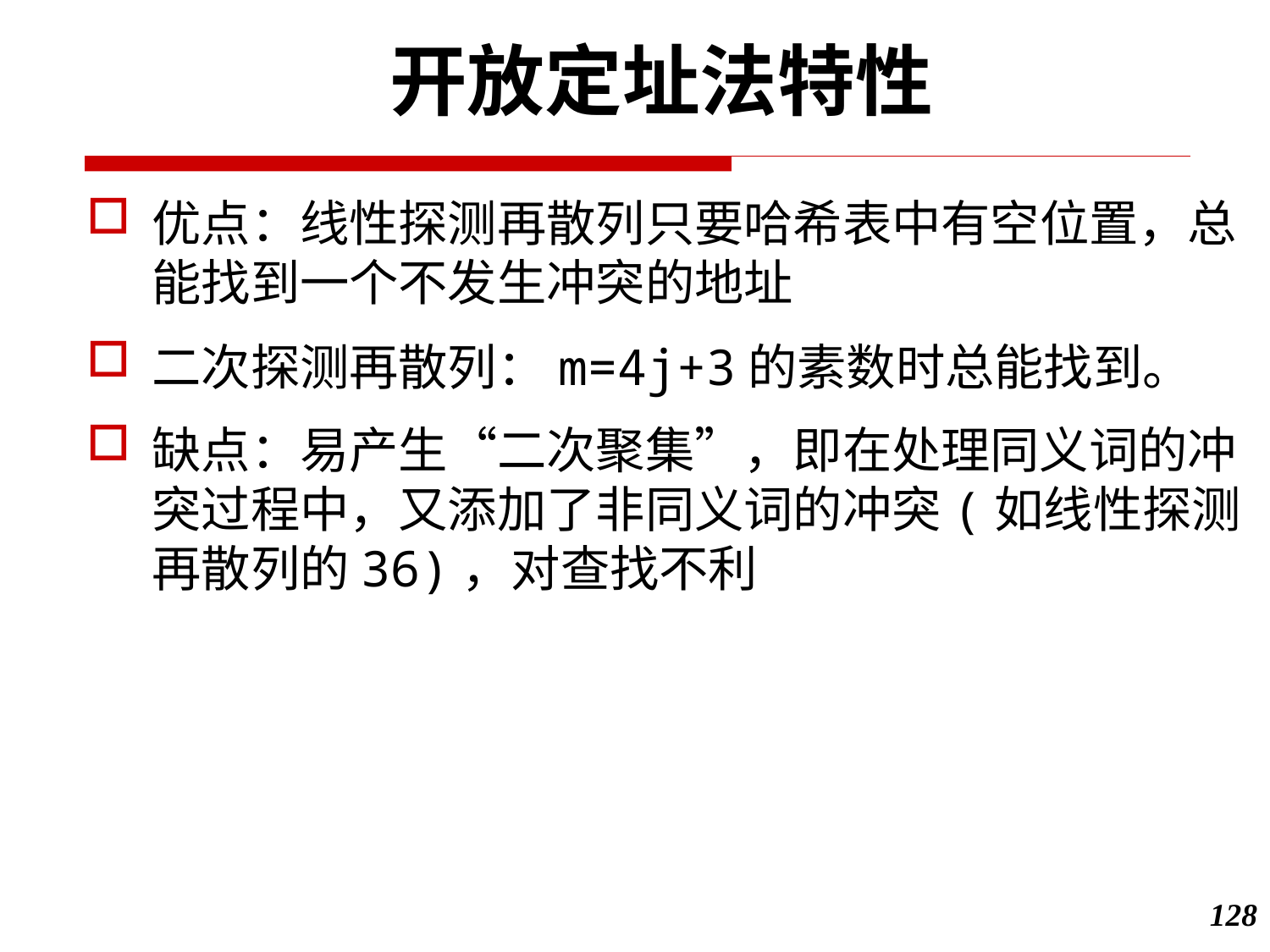

开放定址法特性
优点：线性探测再散列只要哈希表中有空位置，总能找到一个不发生冲突的地址
二次探测再散列：m=4j+3的素数时总能找到。
缺点：易产生“二次聚集”，即在处理同义词的冲突过程中，又添加了非同义词的冲突(如线性探测再散列的36)，对查找不利
128